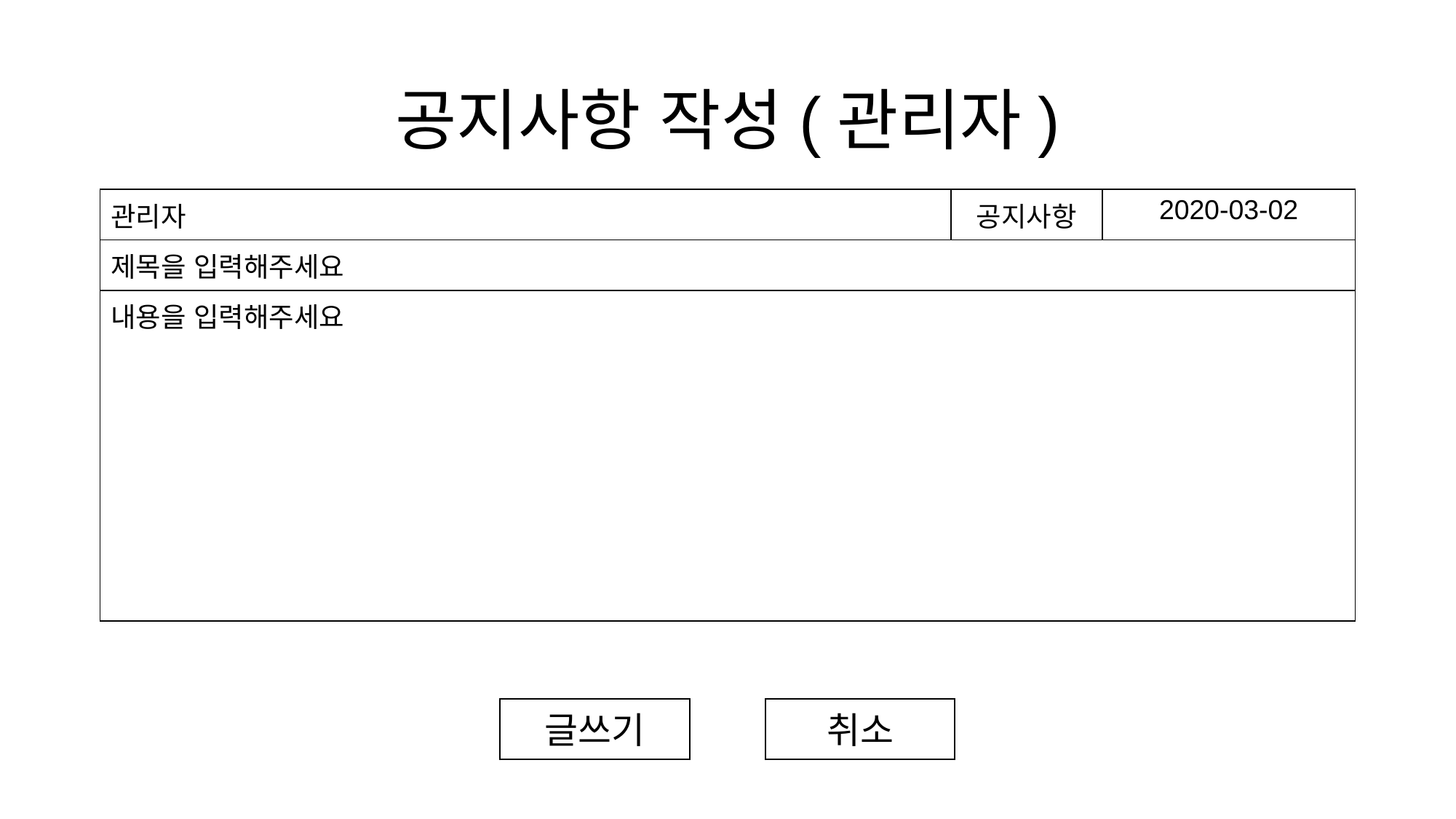

# 공지사항 작성(관리자)
| 관리자 |  | 공지사항 | 2020-03-02 |
| --- | --- | --- | --- |
| 제목을 입력해주세요 |  |  |  |
| 내용을 입력해주세요 |  |  |  |
글쓰기
취소